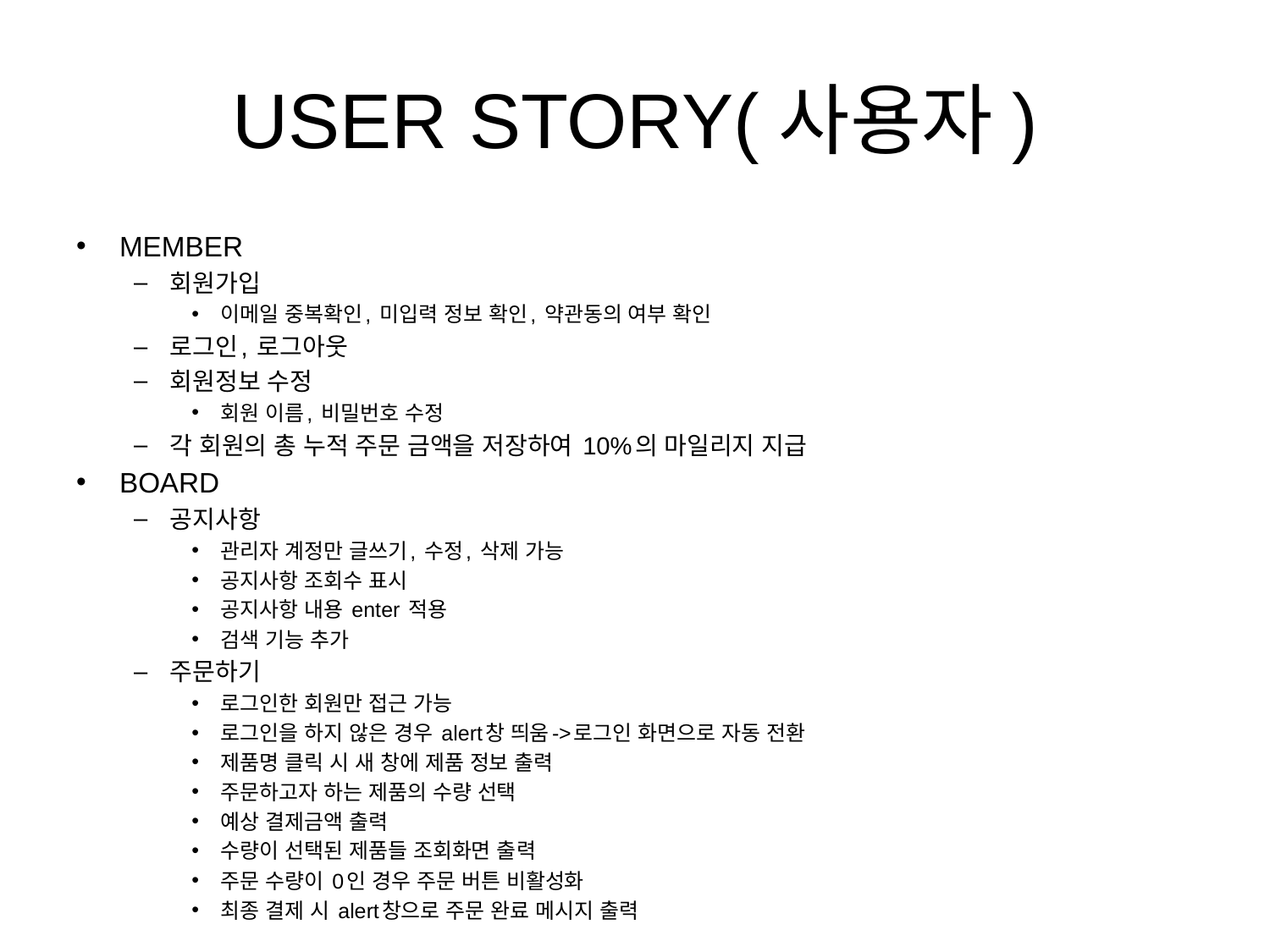

# USER STORY(사용자)
MEMBER
회원가입
이메일 중복확인, 미입력 정보 확인, 약관동의 여부 확인
로그인, 로그아웃
회원정보 수정
회원 이름, 비밀번호 수정
각 회원의 총 누적 주문 금액을 저장하여 10%의 마일리지 지급
BOARD
공지사항
관리자 계정만 글쓰기, 수정, 삭제 가능
공지사항 조회수 표시
공지사항 내용 enter 적용
검색 기능 추가
주문하기
로그인한 회원만 접근 가능
로그인을 하지 않은 경우 alert창 띄움->로그인 화면으로 자동 전환
제품명 클릭 시 새 창에 제품 정보 출력
주문하고자 하는 제품의 수량 선택
예상 결제금액 출력
수량이 선택된 제품들 조회화면 출력
주문 수량이 0인 경우 주문 버튼 비활성화
최종 결제 시 alert창으로 주문 완료 메시지 출력